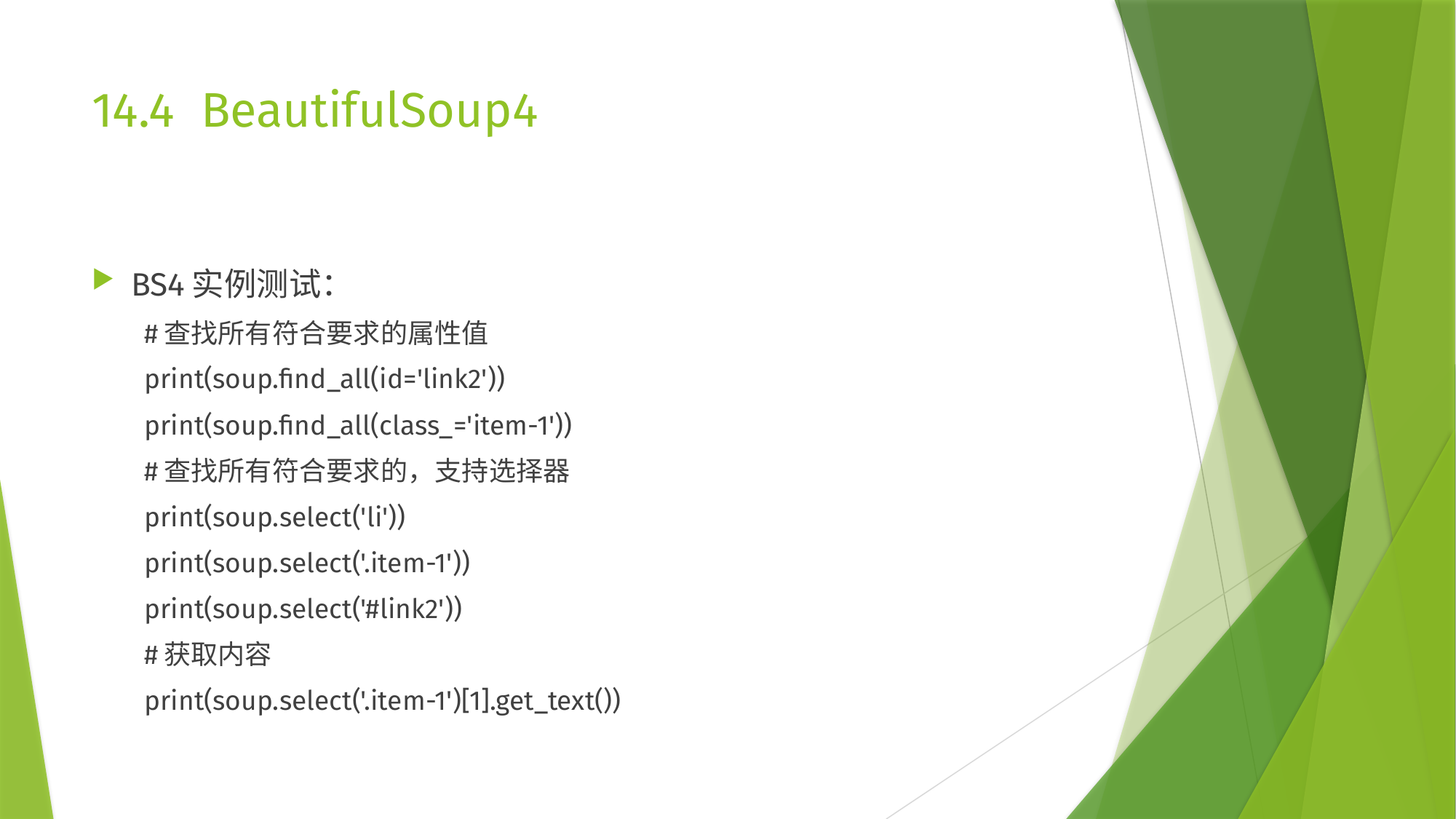

# 14.4	BeautifulSoup4
BS4实例测试：
#查找所有符合要求的属性值
print(soup.find_all(id='link2'))
print(soup.find_all(class_='item-1'))
#查找所有符合要求的，支持选择器
print(soup.select('li'))
print(soup.select('.item-1'))
print(soup.select('#link2'))
#获取内容
print(soup.select('.item-1')[1].get_text())